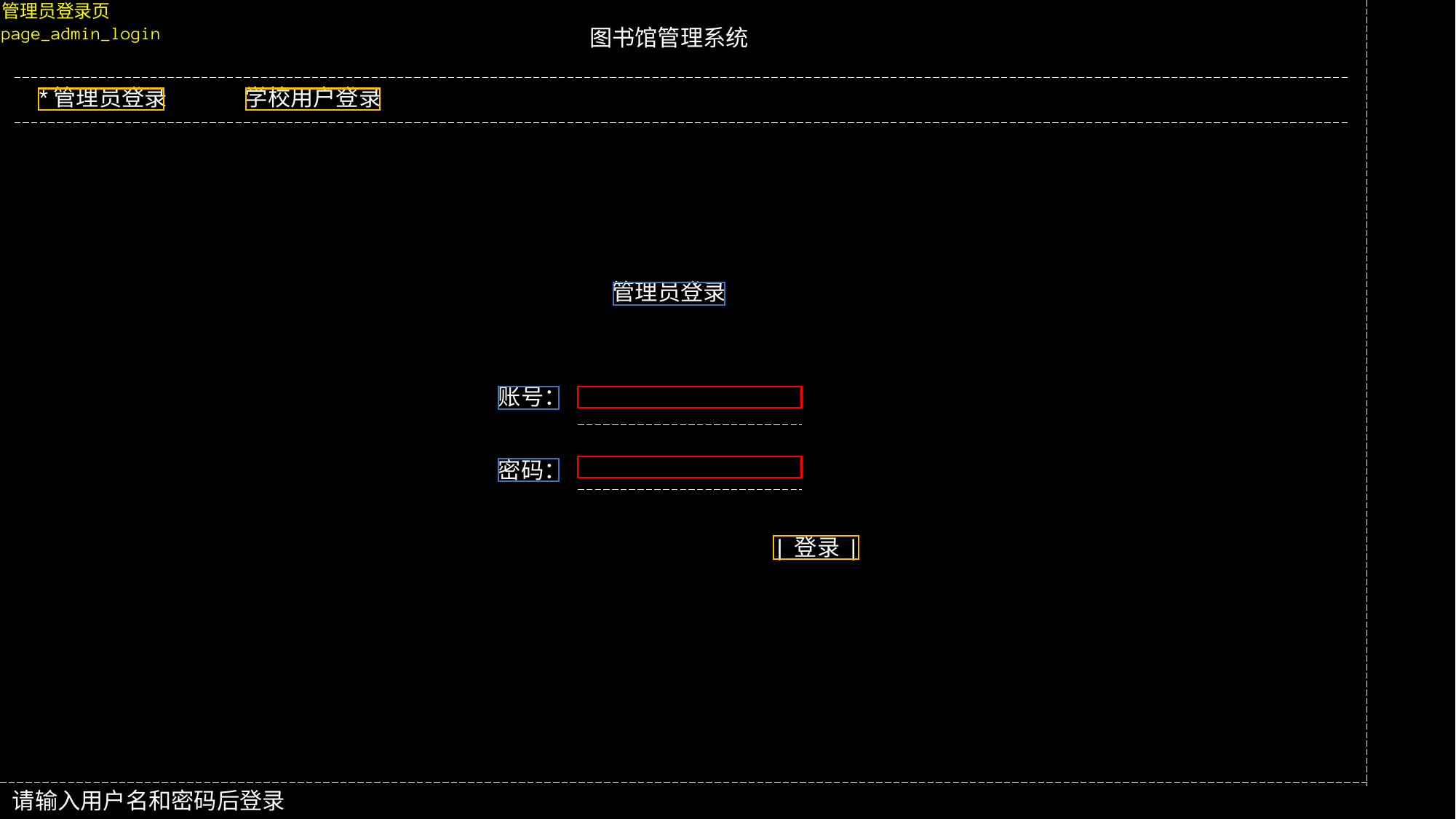

管理员登录页
page_admin_login
图书馆管理系统
学校用户登录
*管理员登录

管理员登录

账号：

密码：

| 登录 |

请输入用户名和密码后登录